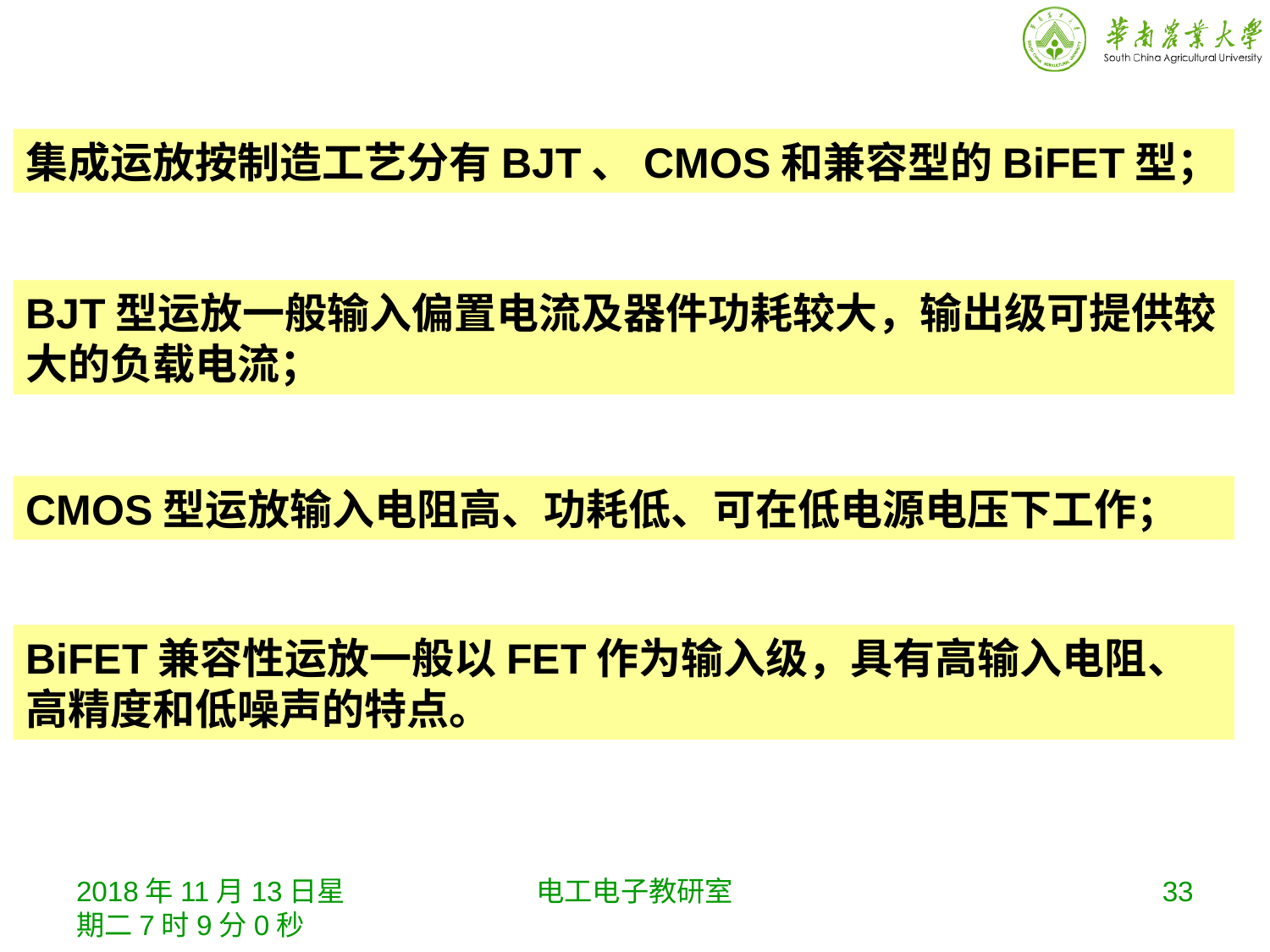

集成运放按制造工艺分有BJT、CMOS和兼容型的BiFET型；
BJT型运放一般输入偏置电流及器件功耗较大，输出级可提供较大的负载电流；
CMOS型运放输入电阻高、功耗低、可在低电源电压下工作；
BiFET兼容性运放一般以FET作为输入级，具有高输入电阻、高精度和低噪声的特点。
2018年11月13日星期二7时9分0秒
电工电子教研室
33